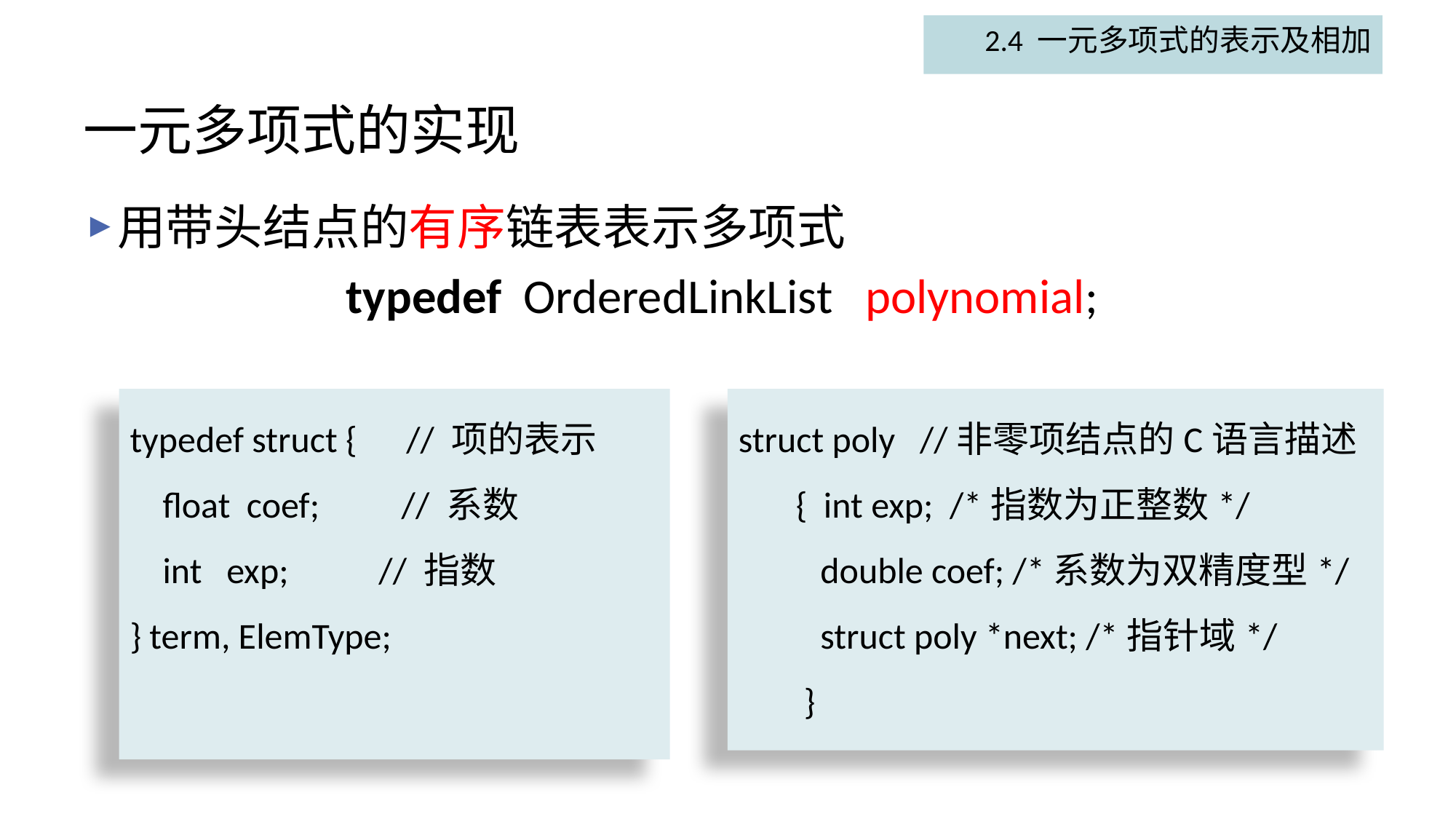

2.4 一元多项式的表示及相加

# 一元多项式的实现
用带头结点的有序链表表示多项式
typedef  OrderedLinkList   polynomial;

typedef struct {      // 项的表示
    float  coef;          // 系数
    int   exp;           // 指数
} term, ElemType;
struct poly   //非零项结点的C语言描述
       {  int exp;  /*指数为正整数*/
          double coef; /*系数为双精度型*/
          struct poly *next; /*指针域*/
        }